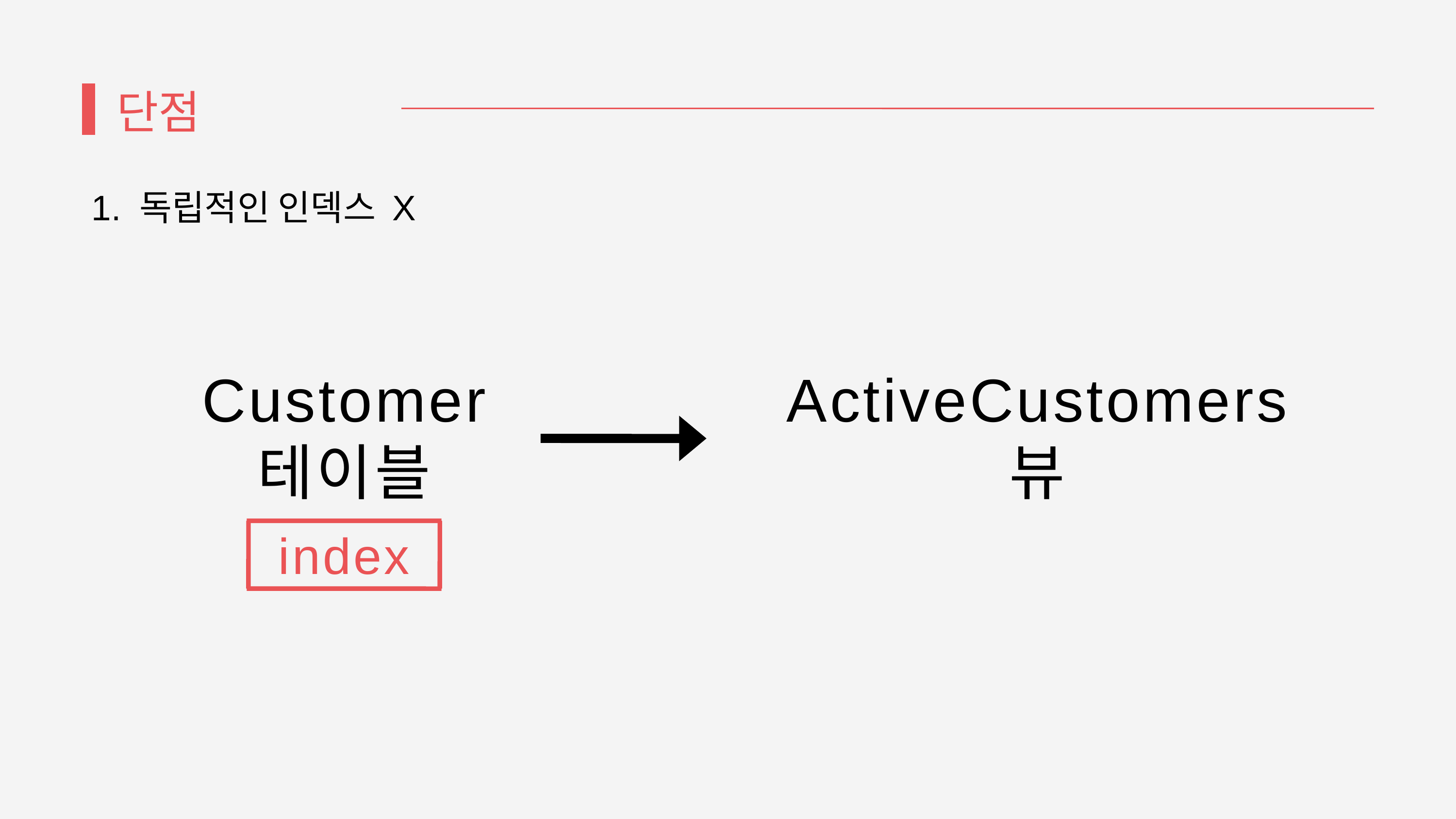

단점

 1. 독립적인 인덱스 X
Customer
테이블
ActiveCustomers
뷰

index